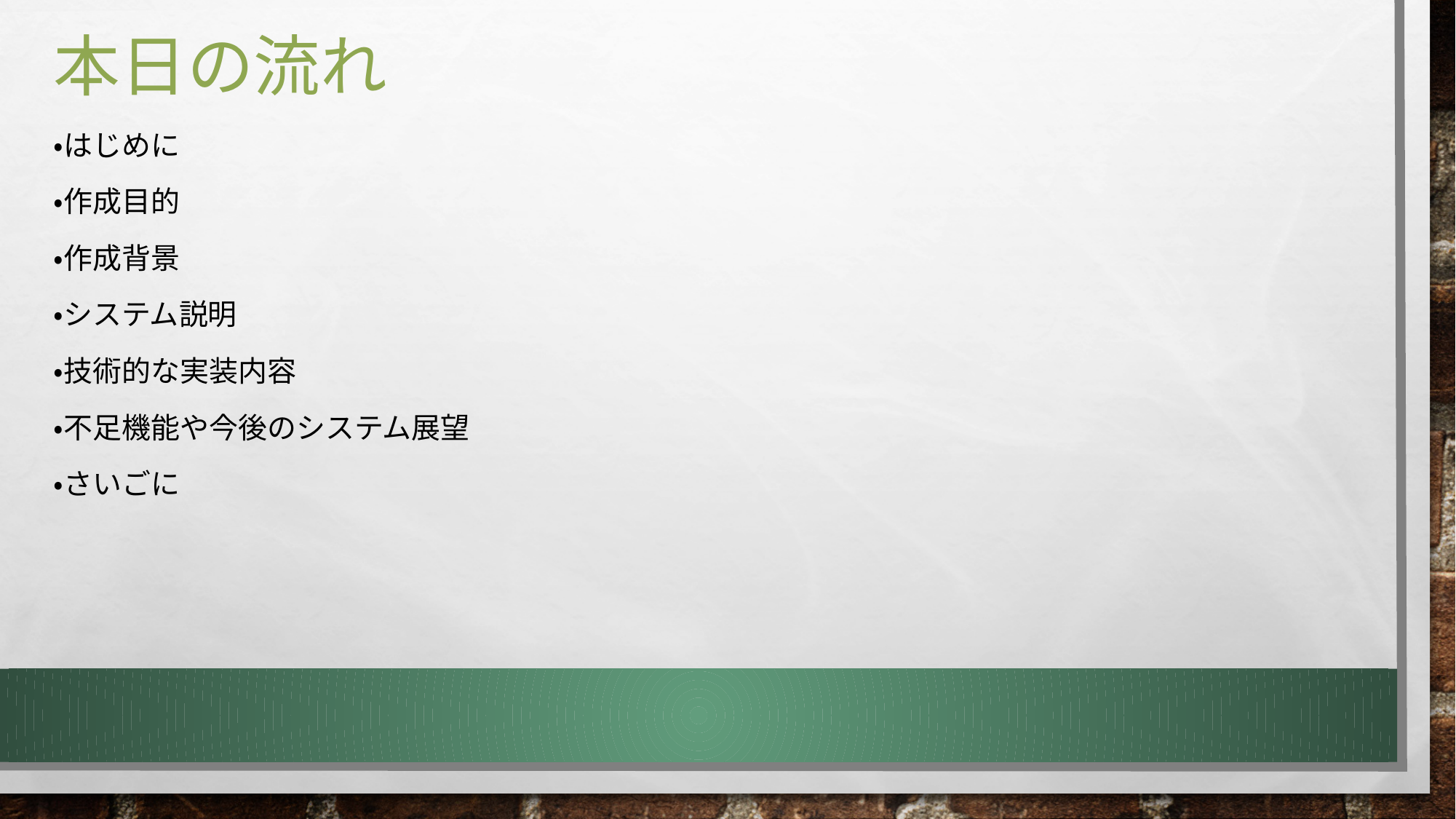

# 本日の流れ
・はじめに
・作成目的
・作成背景
・システム説明
・技術的な実装内容
・不足機能や今後のシステム展望
・さいごに